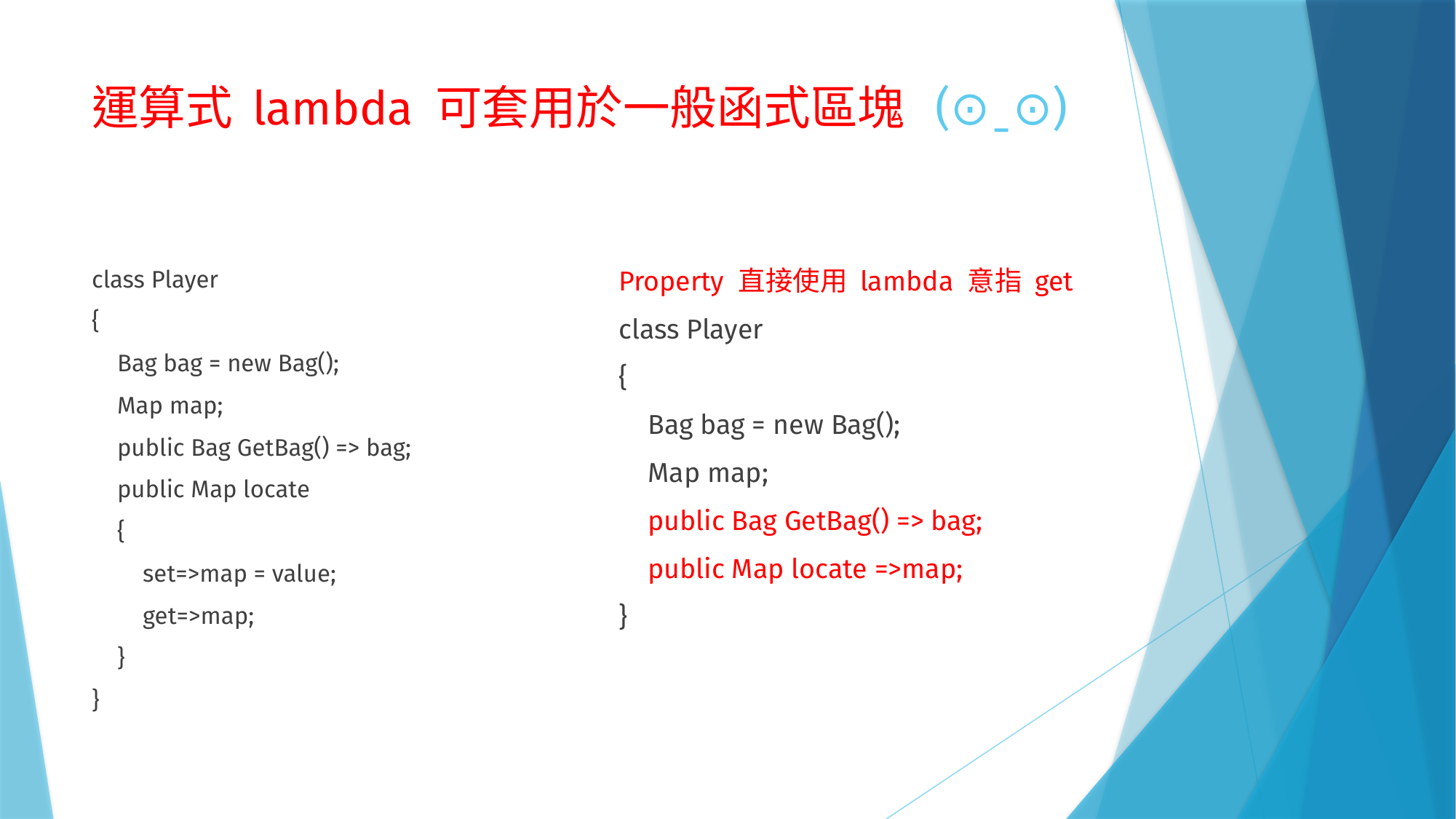

# 運算式 lambda 可套用於一般函式區塊  (⊙ˍ⊙)
class Player
{
    Bag bag = new Bag();
    Map map;
    public Bag GetBag() => bag;
    public Map locate
    {
        set=>map = value;
        get=>map;
    }
}
Property 直接使用 lambda 意指 get
class Player
{
    Bag bag = new Bag();
    Map map;
    public Bag GetBag() => bag;
    public Map locate =>map;
}